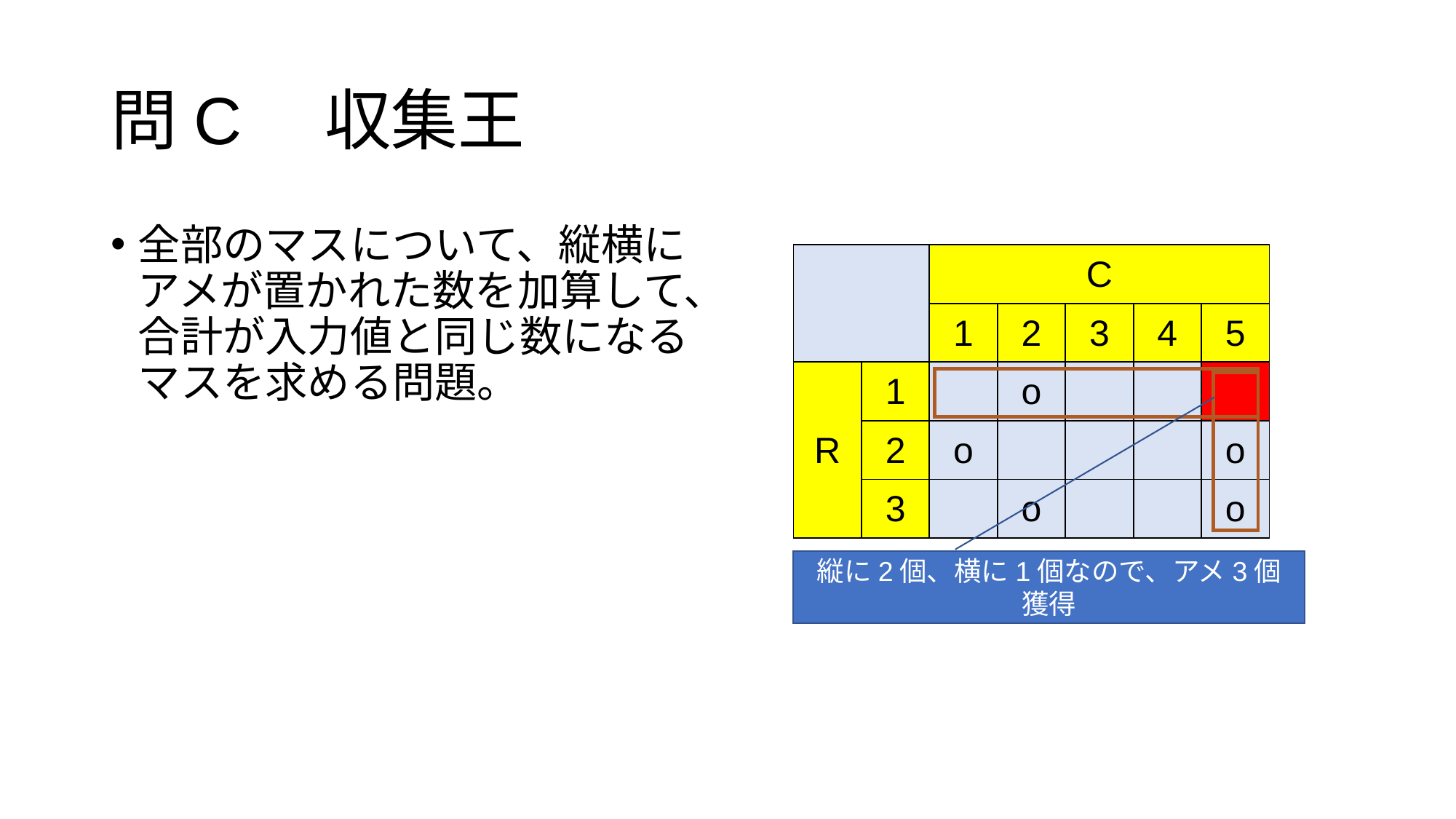

# 問C　収集王
全部のマスについて、縦横にアメが置かれた数を加算して、合計が入力値と同じ数になるマスを求める問題。
|  |  | C |  |  |  |  |
| --- | --- | --- | --- | --- | --- | --- |
|  |  | 1 | 2 | 3 | 4 | 5 |
| R | 1 |  | o |  |  |  |
|  | 2 | o |  |  |  | o |
|  | 3 |  | o |  |  | o |

縦に2個、横に1個なので、アメ3個獲得